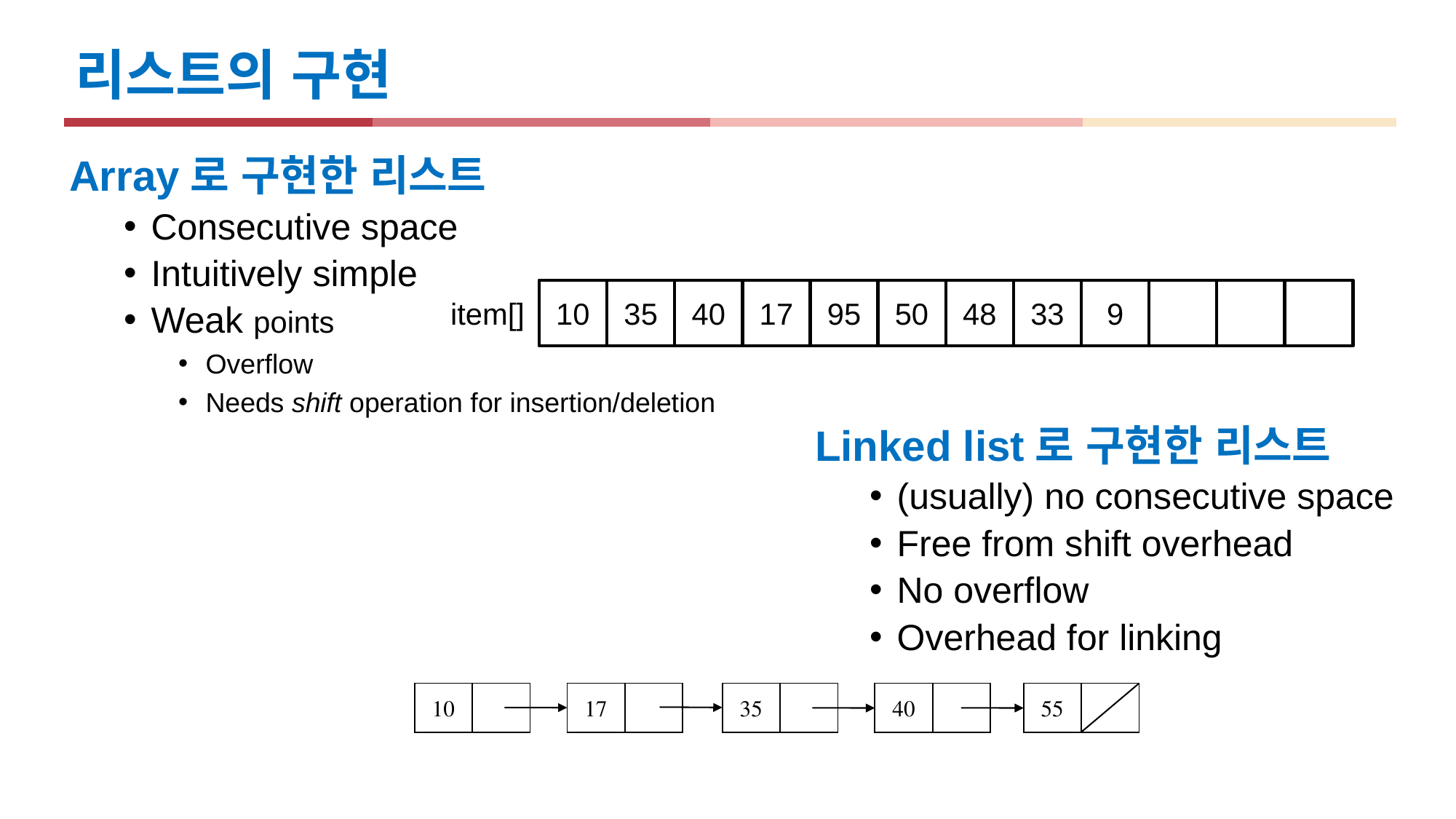

리스트의 구현
Array로 구현한 리스트
Consecutive space
Intuitively simple
Weak points
Overflow
Needs shift operation for insertion/deletion
10
35
40
17
95
50
48
33
9

item[]
Linked list로 구현한 리스트
(usually) no consecutive space
Free from shift overhead
No overflow
Overhead for linking
| 10 |  |
| --- | --- |
| 17 |  |
| --- | --- |
| 35 |  |
| --- | --- |
| 40 |  |
| --- | --- |
| 55 |  |
| --- | --- |